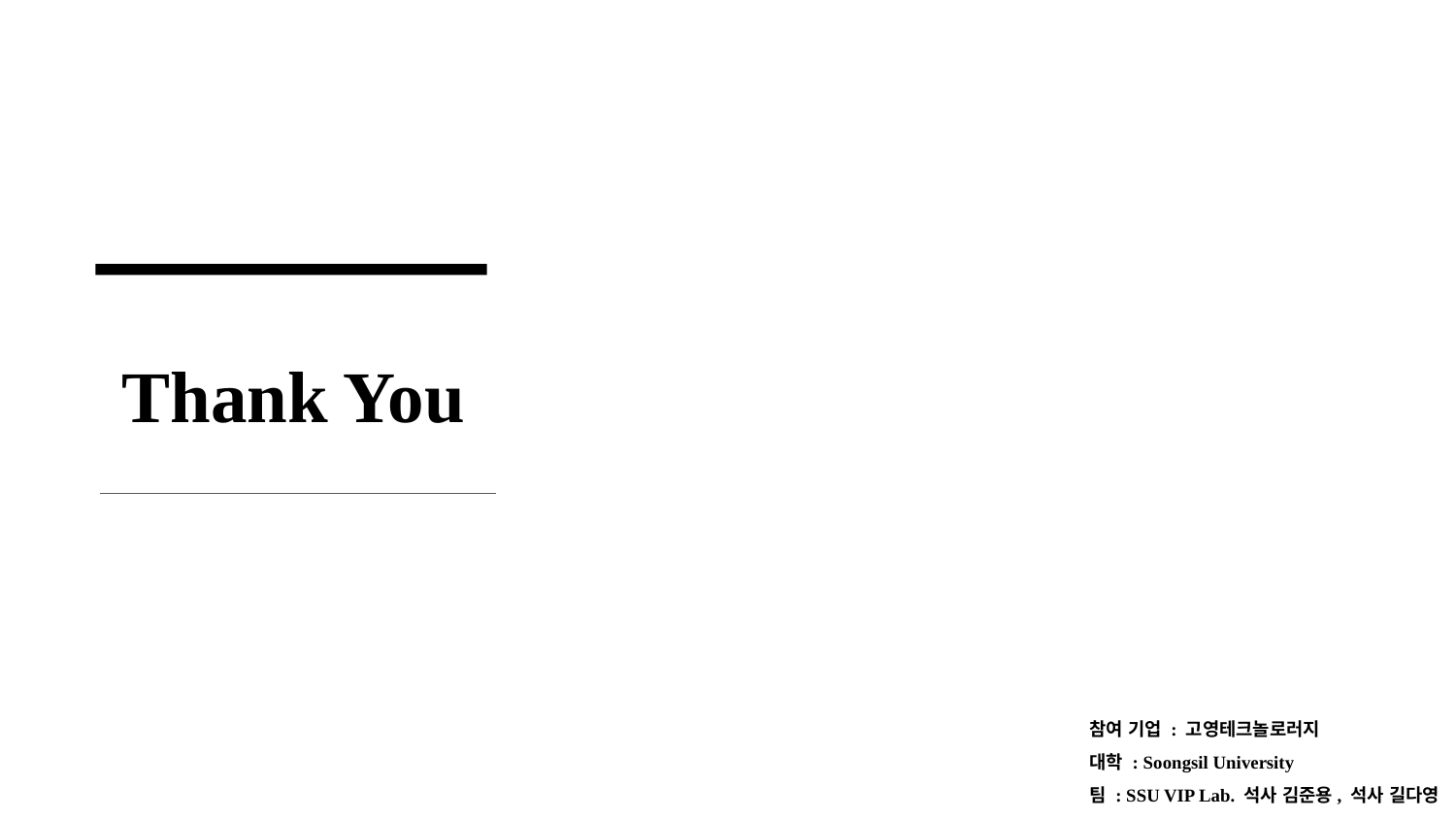

Thank You
참여 기업 : 고영테크놀로러지
대학 : Soongsil University
팀 : SSU VIP Lab. 석사 김준용, 석사 길다영